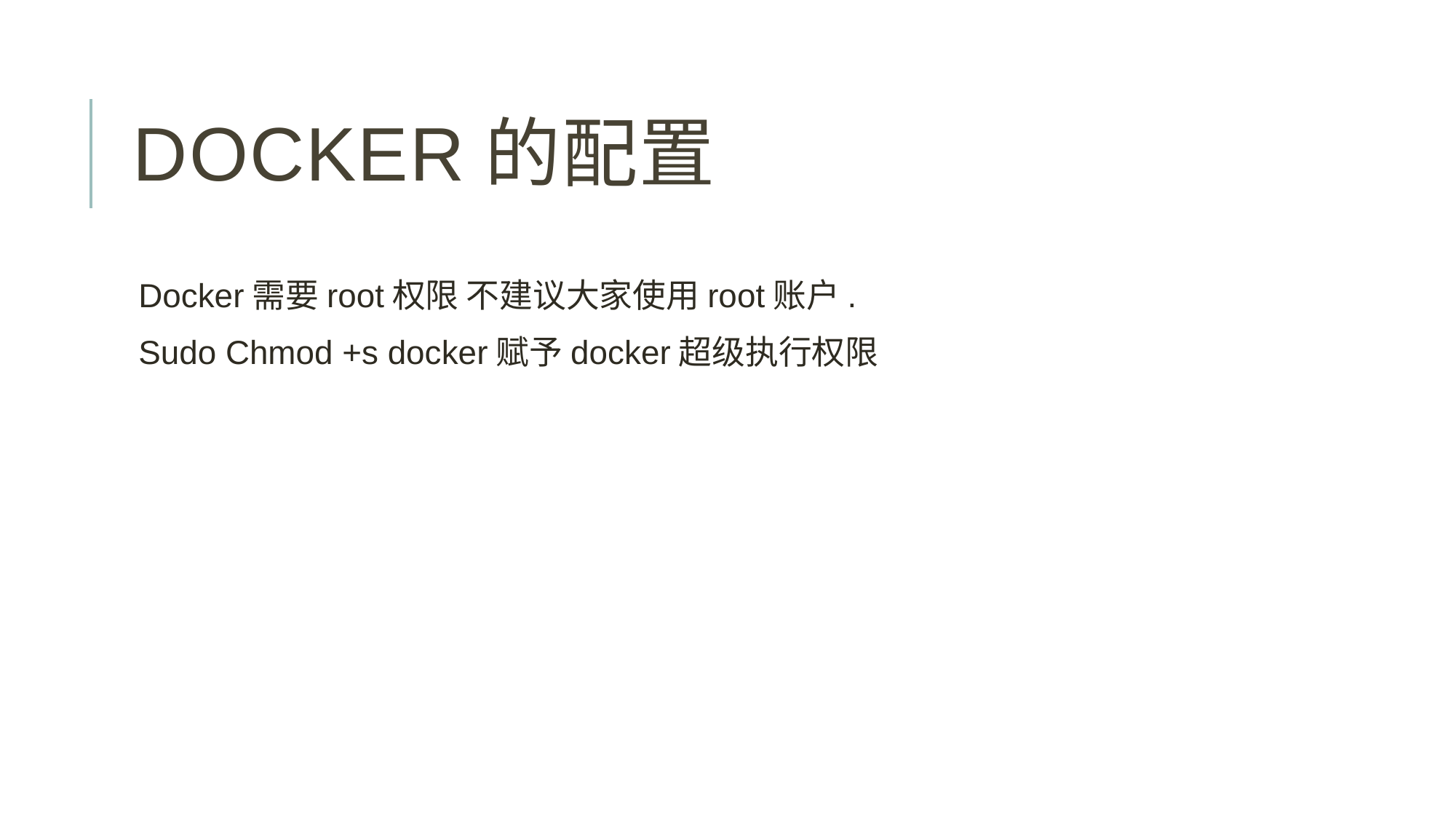

# Docker的配置
Docker需要root权限 不建议大家使用root账户.
Sudo Chmod +s docker赋予docker超级执行权限